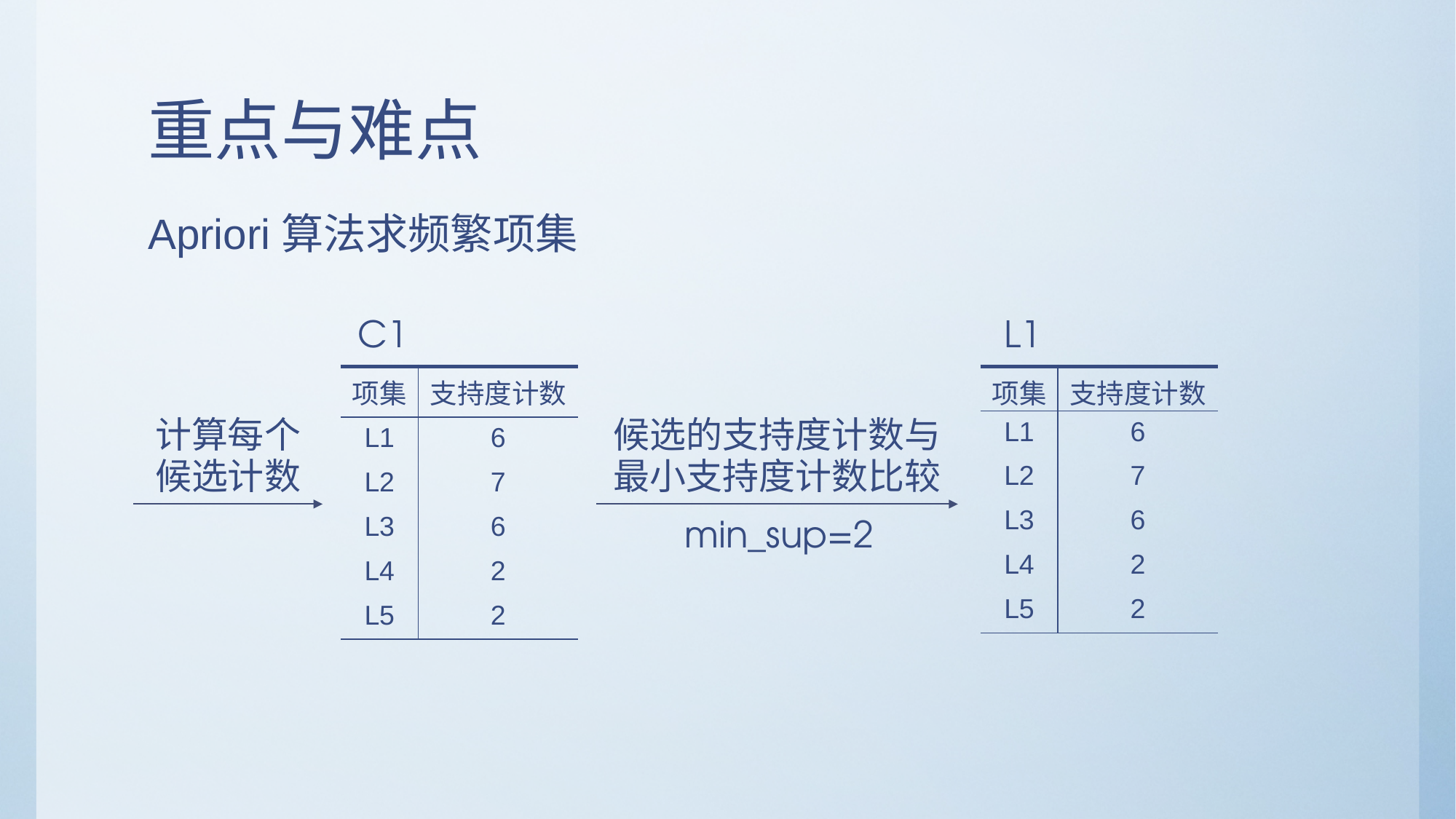

# 重点与难点
Apriori算法求频繁项集
C1
L1
| 项集 | 支持度计数 |
| --- | --- |
| L1 | 6 |
| L2 | 7 |
| L3 | 6 |
| L4 | 2 |
| L5 | 2 |
| 项集 | 支持度计数 |
| --- | --- |
| L1 | 6 |
| L2 | 7 |
| L3 | 6 |
| L4 | 2 |
| L5 | 2 |
计算每个候选计数
候选的支持度计数与最小支持度计数比较
min_sup=2